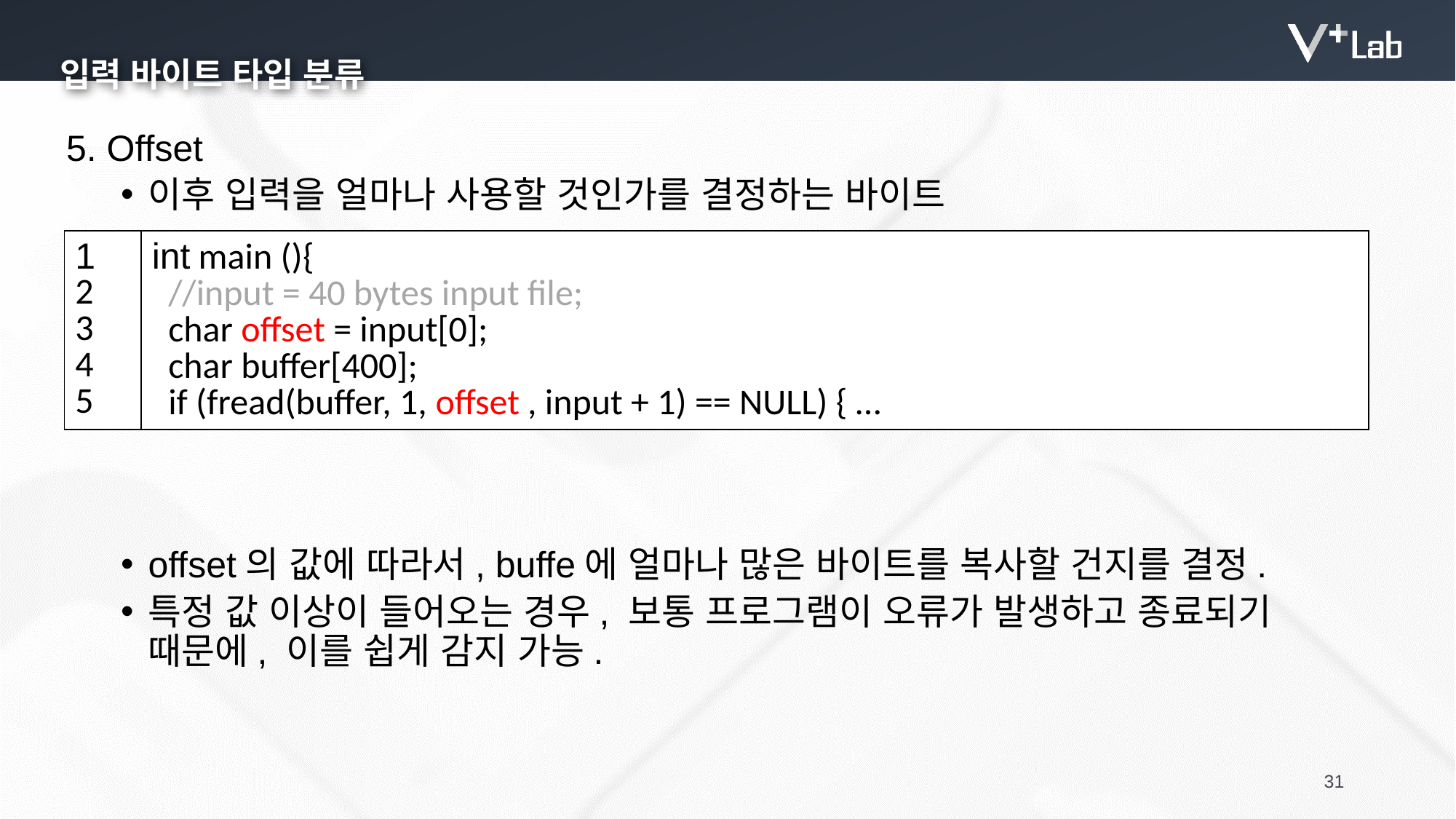

입력 바이트 타입 분류
5. Offset
이후 입력을 얼마나 사용할 것인가를 결정하는 바이트

offset의 값에 따라서, buffe에 얼마나 많은 바이트를 복사할 건지를 결정.
특정 값 이상이 들어오는 경우, 보통 프로그램이 오류가 발생하고 종료되기 때문에, 이를 쉽게 감지 가능.

| 1 2 3 4 5 | int main (){ //input = 40 bytes input file; char offset = input[0]; char buffer[400]; if (fread(buffer, 1, offset , input + 1) == NULL) { … |
| --- | --- |
31